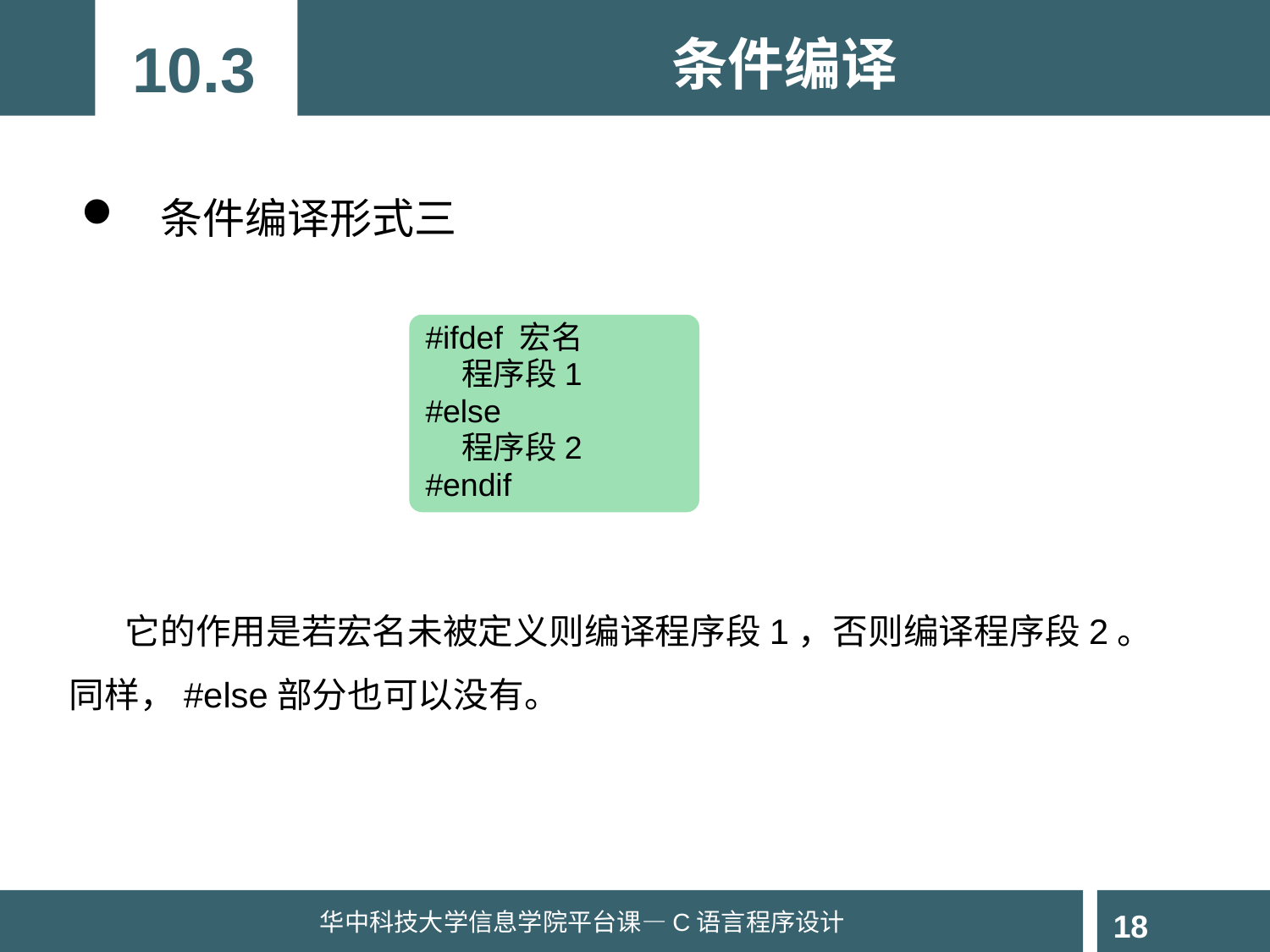

10.3
条件编译
条件编译形式三
#ifdef 宏名
    程序段1
#else
    程序段2
#endif
      它的作用是若宏名未被定义则编译程序段1，否则编译程序段2。同样，#else部分也可以没有。